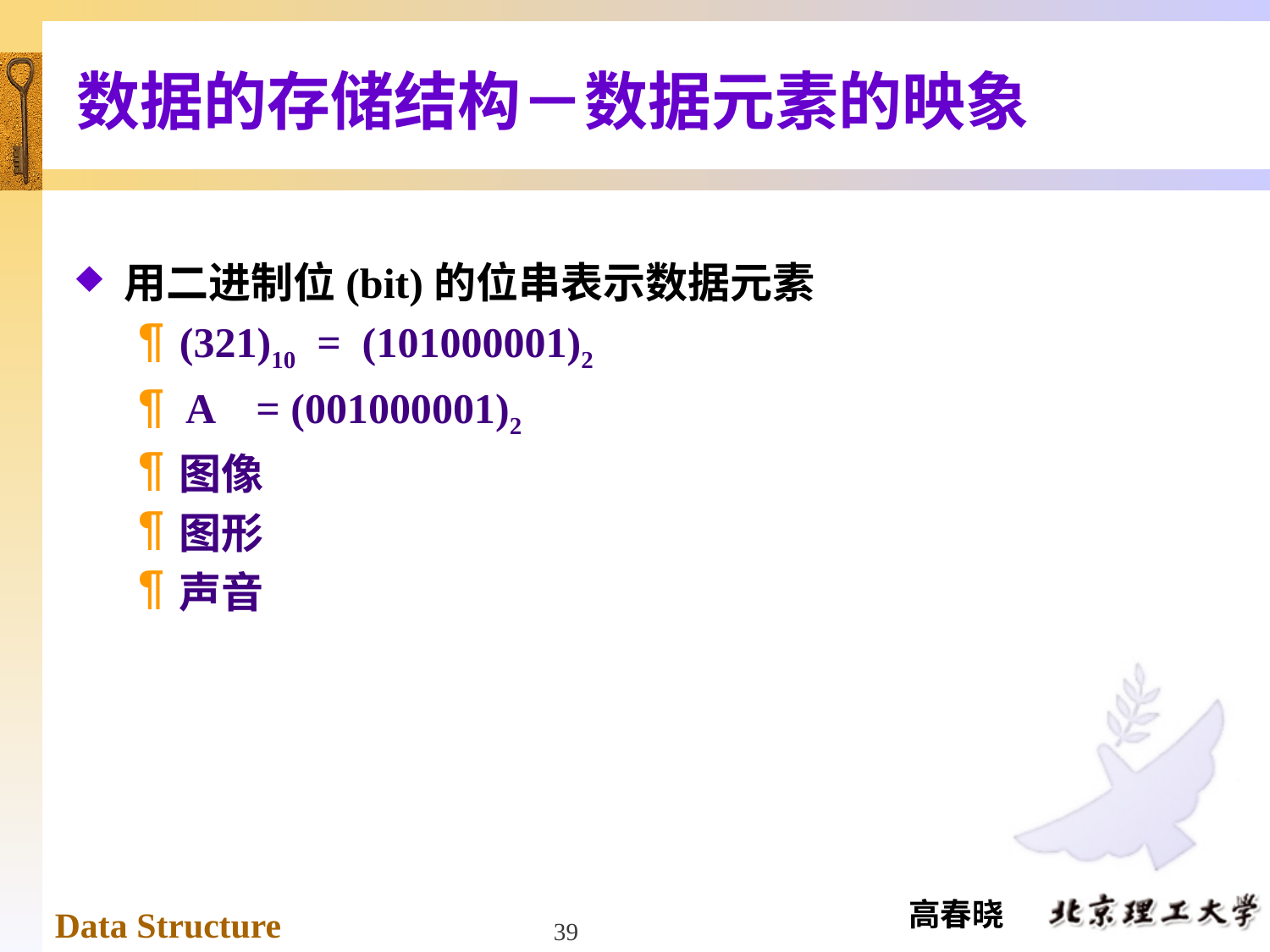

# 数据的存储结构－数据元素的映象

用二进制位(bit)的位串表示数据元素
(321)10  =  (101000001)2
 A    = (001000001)2
图像
图形
声音
39